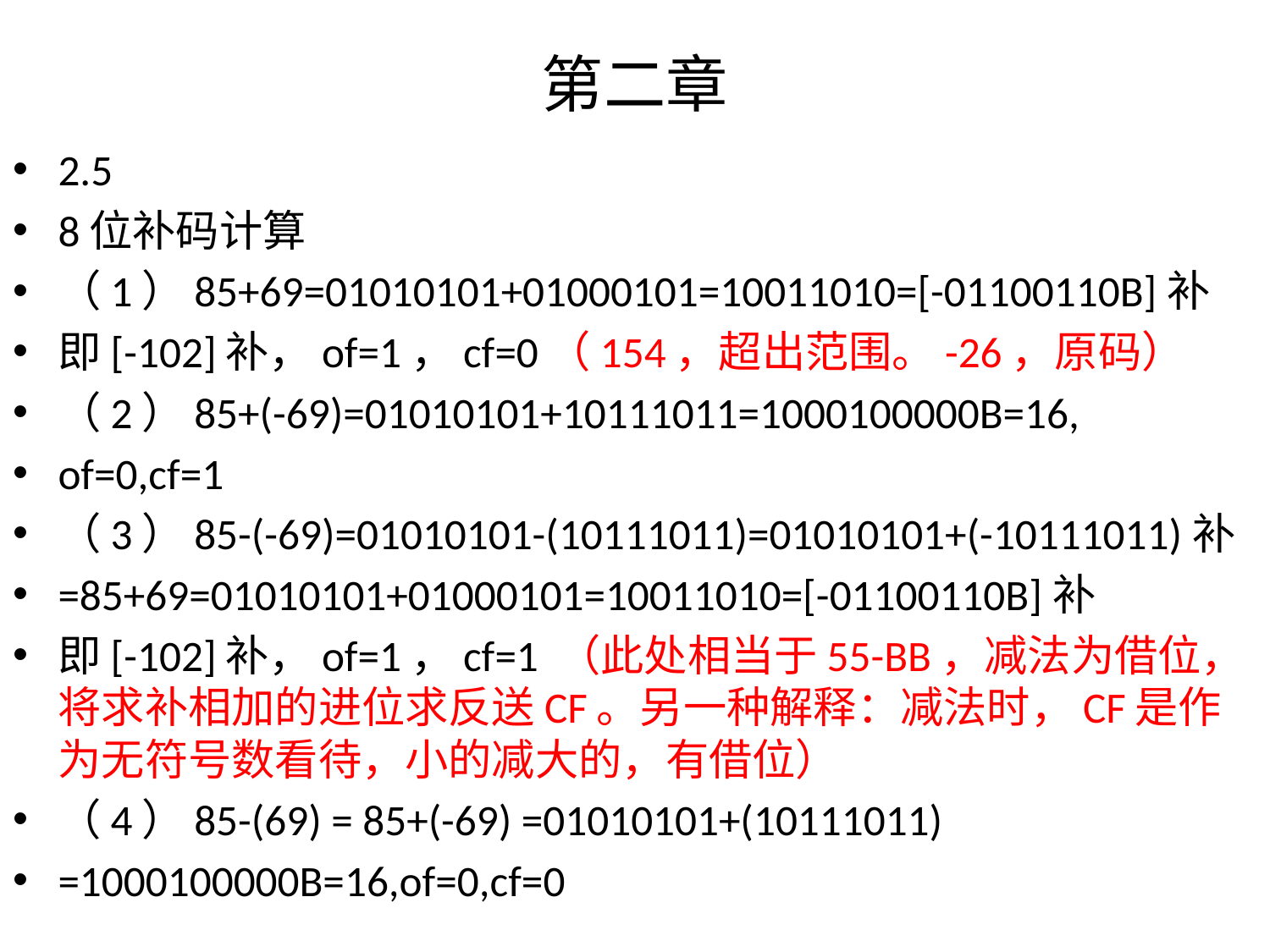

# 第二章
2.5
8位补码计算
（1）85+69=01010101+01000101=10011010=[-01100110B]补
即[-102]补，of=1，cf=0（154，超出范围。-26，原码）
（2）85+(-69)=01010101+10111011=1000100000B=16,
of=0,cf=1
（3）85-(-69)=01010101-(10111011)=01010101+(-10111011)补
=85+69=01010101+01000101=10011010=[-01100110B]补
即[-102]补，of=1，cf=1 （此处相当于55-BB，减法为借位，将求补相加的进位求反送CF。另一种解释：减法时，CF是作为无符号数看待，小的减大的，有借位）
（4）85-(69) = 85+(-69) =01010101+(10111011)
=1000100000B=16,of=0,cf=0